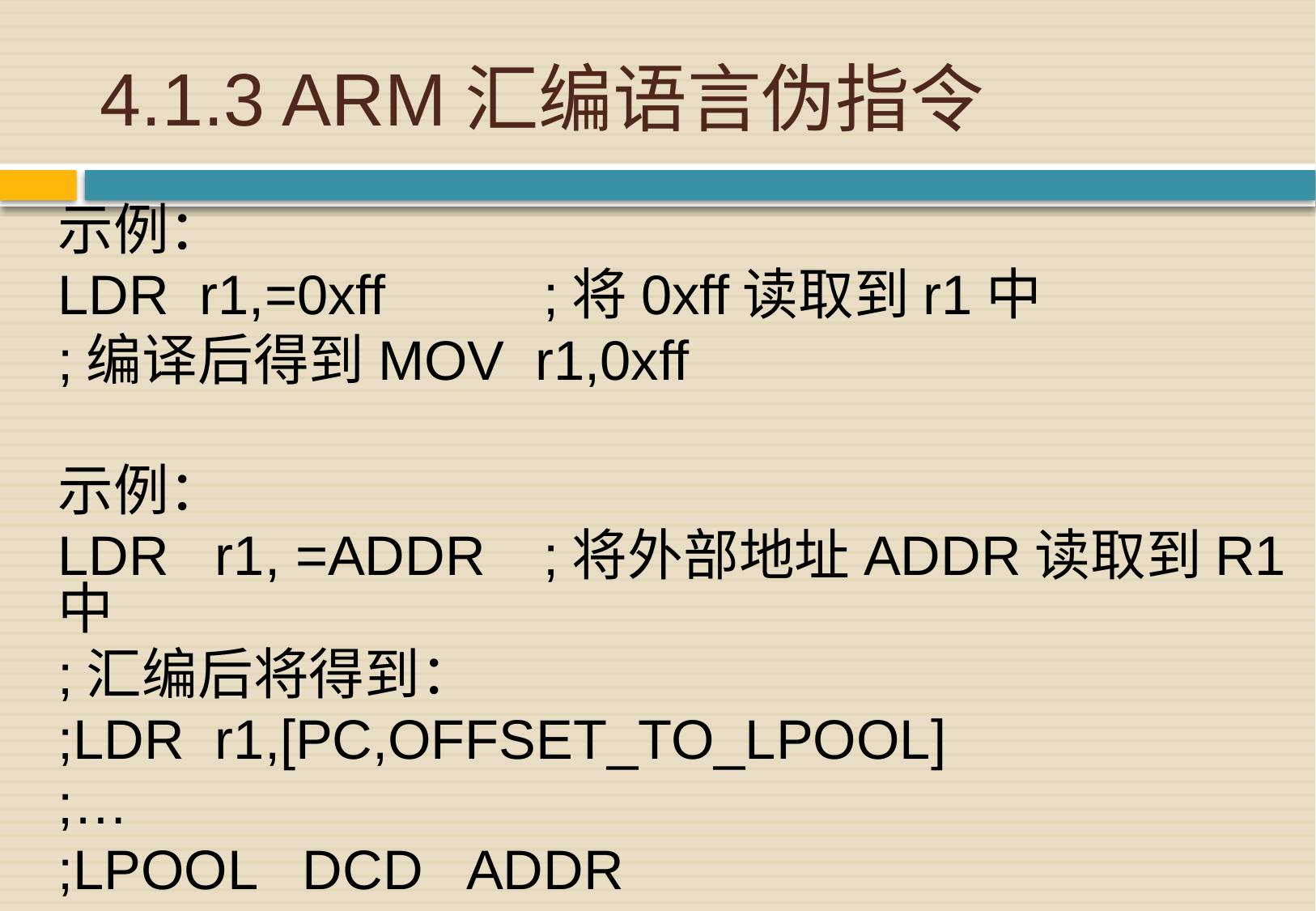

# 4.1.3 ARM汇编语言伪指令
示例：
LDR  r1,=0xff		;将0xff读取到r1中
;编译后得到MOV  r1,0xff

示例：
LDR   r1, =ADDR	;将外部地址ADDR读取到R1中
;汇编后将得到：
;LDR  r1,[PC,OFFSET_TO_LPOOL]
;…
;LPOOL   DCD   ADDR